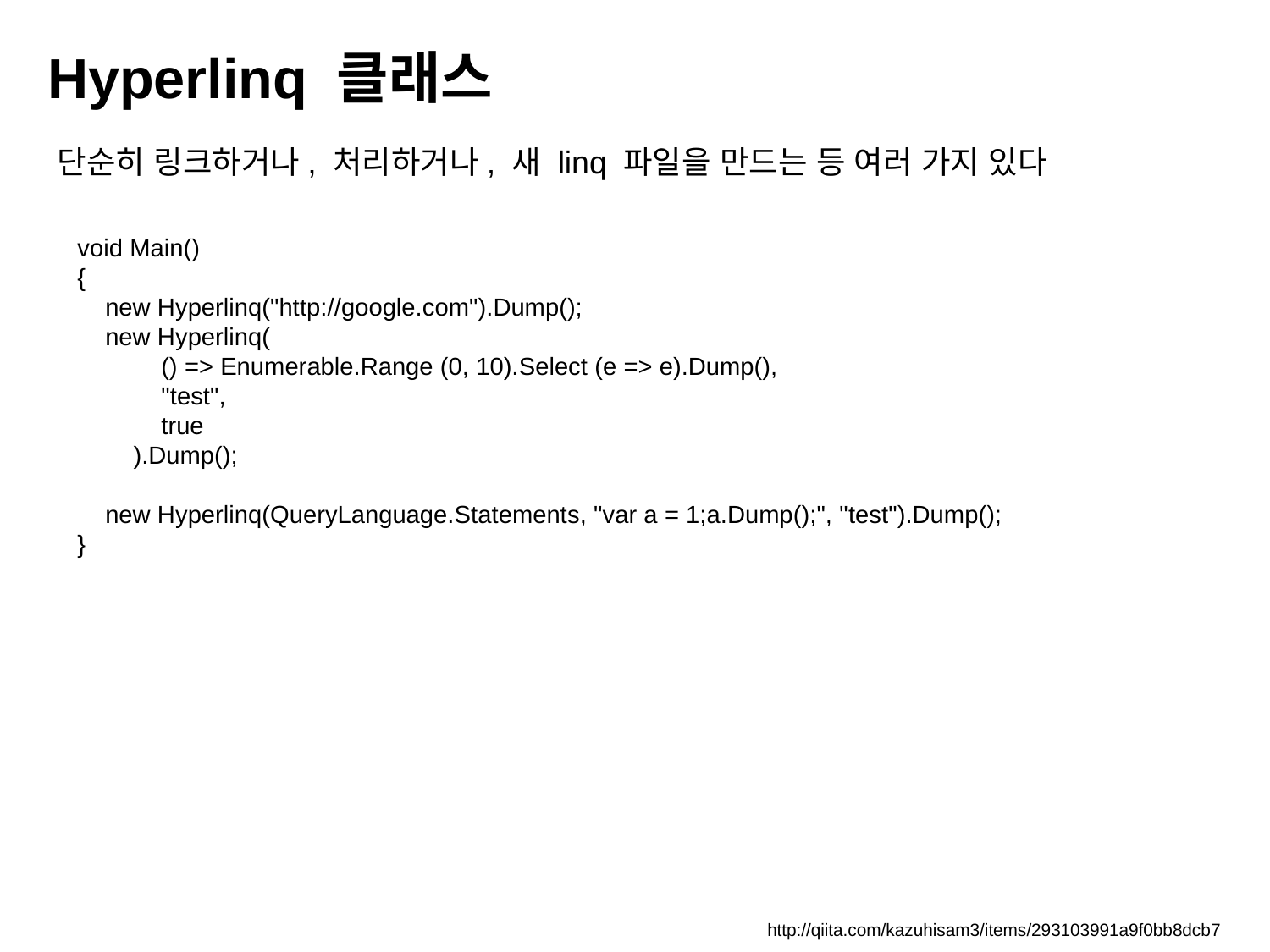

Hyperlinq 클래스
단순히 링크하거나, 처리하거나, 새 linq 파일을 만드는 등 여러 가지 있다
void Main()
{
    new Hyperlinq("http://google.com").Dump();
    new Hyperlinq(
            () => Enumerable.Range (0, 10).Select (e => e).Dump(),
            "test",
            true
        ).Dump();

    new Hyperlinq(QueryLanguage.Statements, "var a = 1;a.Dump();", "test").Dump();
}
http://qiita.com/kazuhisam3/items/293103991a9f0bb8dcb7